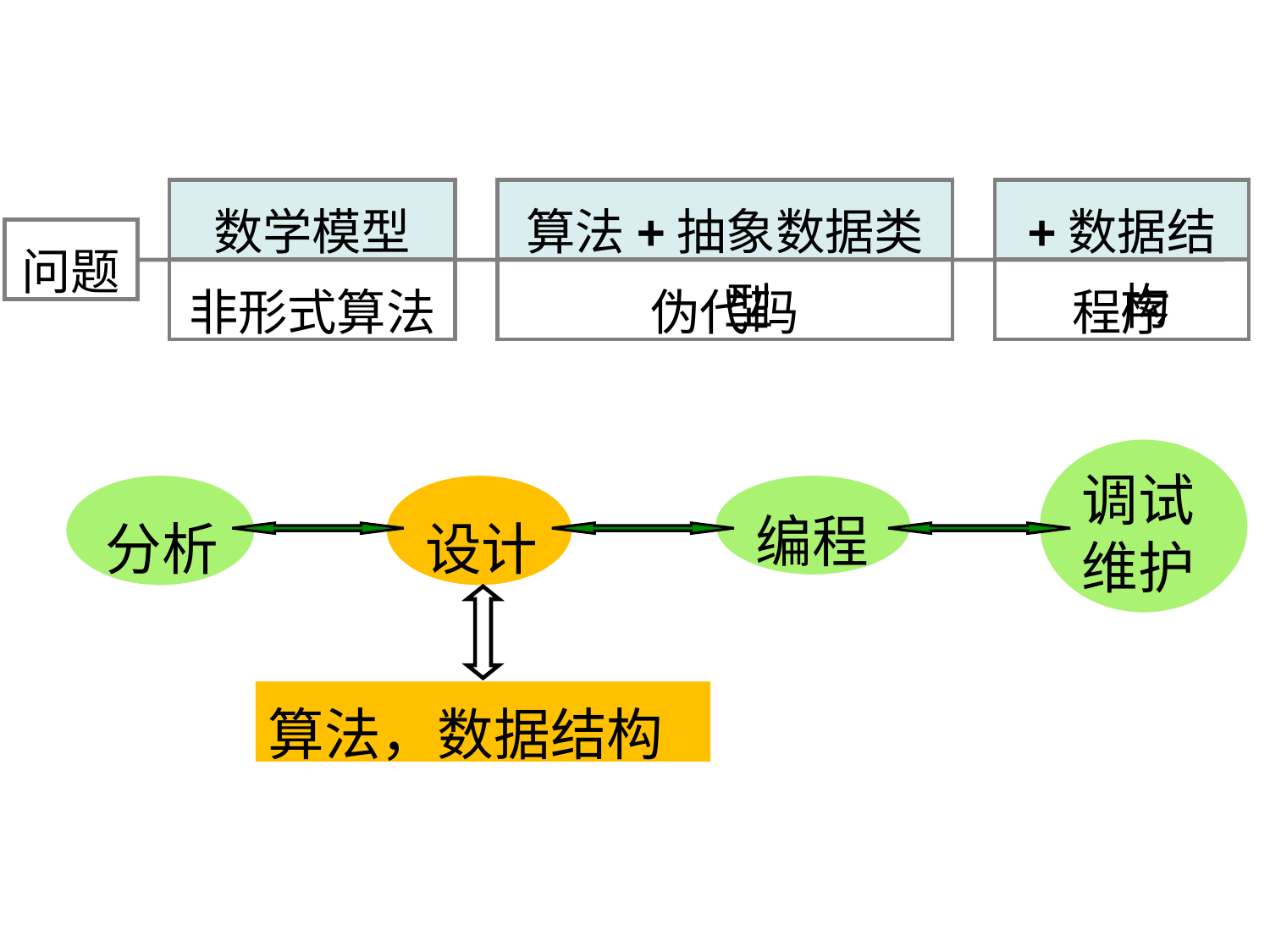

数学模型
算法+抽象数据类型
+数据结构
问题

非形式算法
伪代码
程序
调试
维护
分析
设计
编程

算法，数据结构